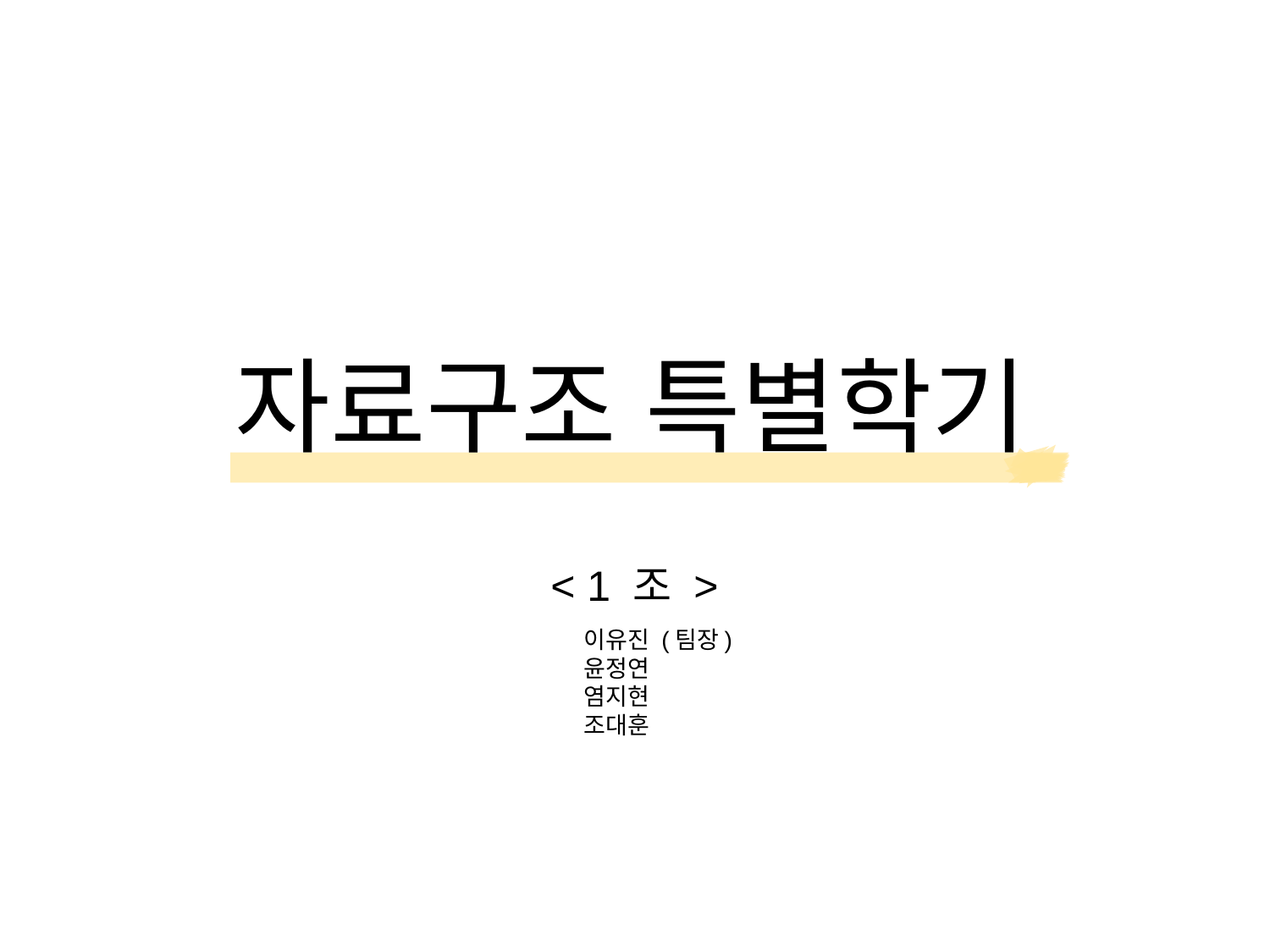

# 자료구조 특별학기

< 1 조 >
이유진 (팀장)
윤정연
염지현
조대훈